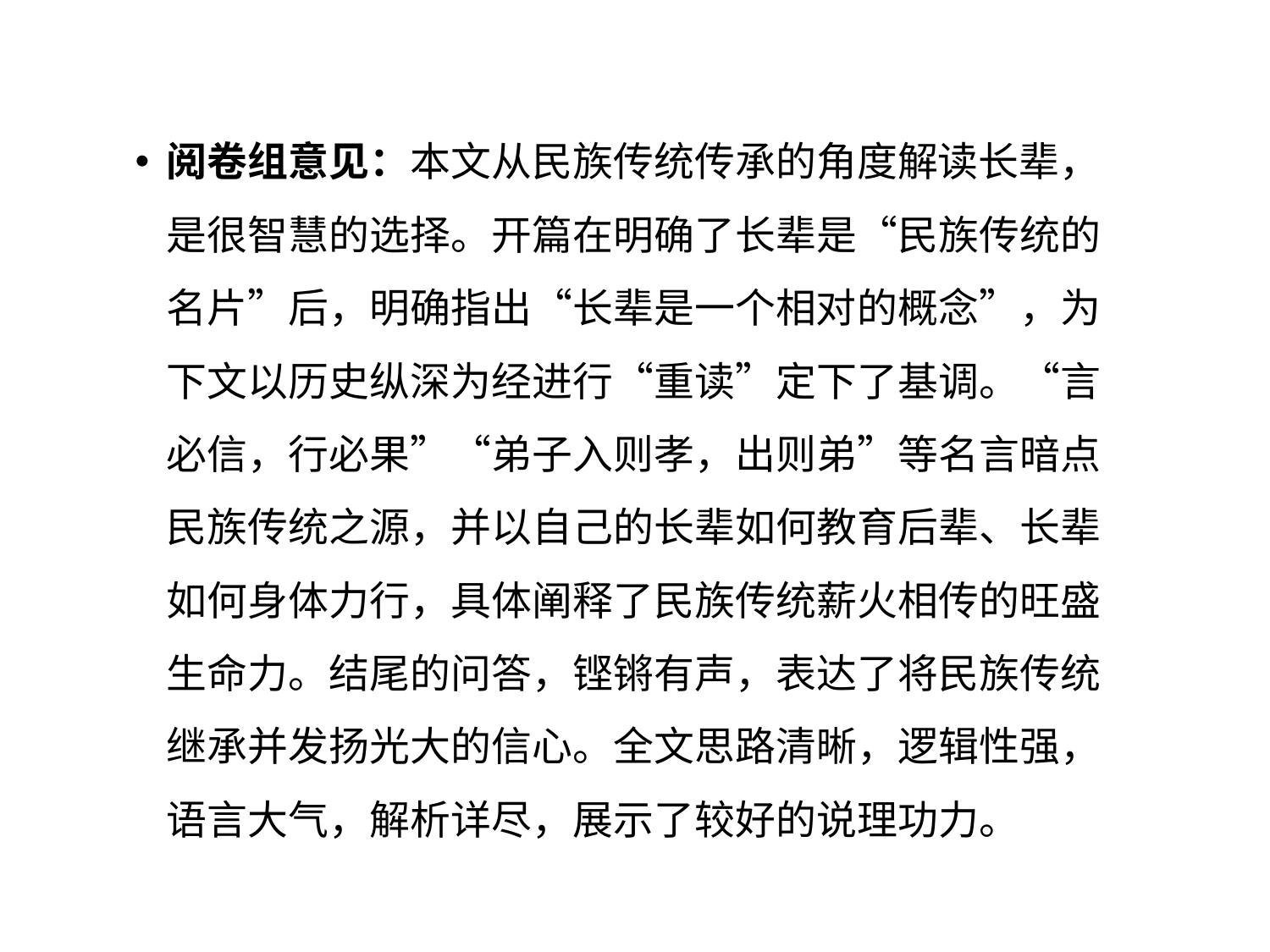

阅卷组意见：本文从民族传统传承的角度解读长辈，是很智慧的选择。开篇在明确了长辈是“民族传统的名片”后，明确指出“长辈是一个相对的概念”，为下文以历史纵深为经进行“重读”定下了基调。“言必信，行必果”“弟子入则孝，出则弟”等名言暗点民族传统之源，并以自己的长辈如何教育后辈、长辈如何身体力行，具体阐释了民族传统薪火相传的旺盛生命力。结尾的问答，铿锵有声，表达了将民族传统继承并发扬光大的信心。全文思路清晰，逻辑性强，语言大气，解析详尽，展示了较好的说理功力。